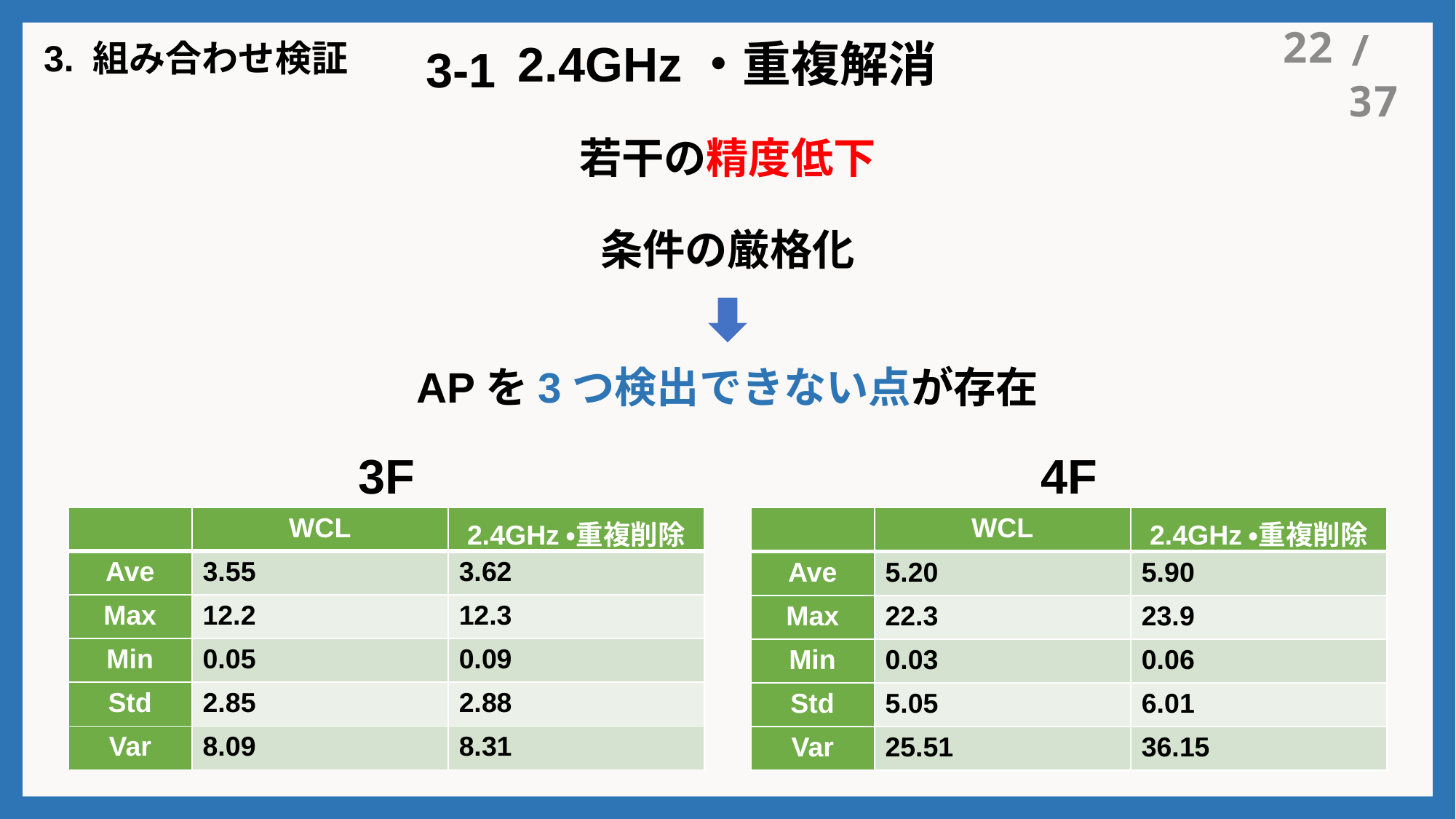

22
3-1
3. 組み合わせ検証
2.4GHz・重複解消
若干の精度低下

条件の厳格化

APを3つ検出できない点が存在

3F
4F
|  | WCL | 2.4GHz・重複削除 |
| --- | --- | --- |
| Ave | 3.55 | 3.62 |
| Max | 12.2 | 12.3 |
| Min | 0.05 | 0.09 |
| Std | 2.85 | 2.88 |
| Var | 8.09 | 8.31 |
|  | WCL | 2.4GHz・重複削除 |
| --- | --- | --- |
| Ave | 5.20 | 5.90 |
| Max | 22.3 | 23.9 |
| Min | 0.03 | 0.06 |
| Std | 5.05 | 6.01 |
| Var | 25.51 | 36.15 |